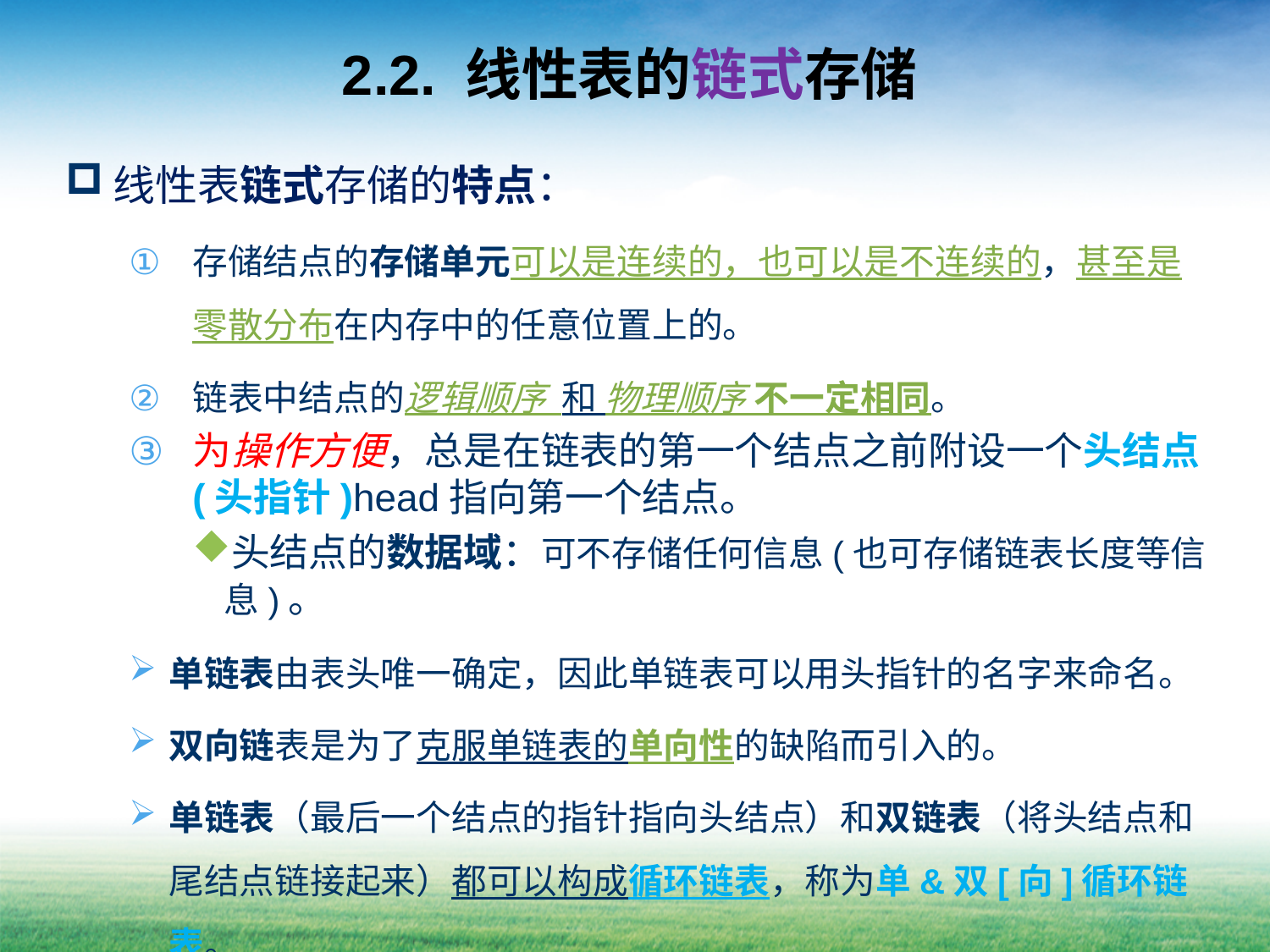

# 2.2. 线性表的链式存储
线性表链式存储的特点：
存储结点的存储单元可以是连续的，也可以是不连续的，甚至是零散分布在内存中的任意位置上的。
链表中结点的逻辑顺序  和 物理顺序 不一定相同。
为操作方便，总是在链表的第一个结点之前附设一个头结点(头指针)head指向第一个结点。
头结点的数据域：可不存储任何信息(也可存储链表长度等信息)。
单链表由表头唯一确定，因此单链表可以用头指针的名字来命名。
双向链表是为了克服单链表的单向性的缺陷而引入的。
单链表（最后一个结点的指针指向头结点）和双链表（将头结点和尾结点链接起来）都可以构成循环链表，称为单&双[向]循环链表。